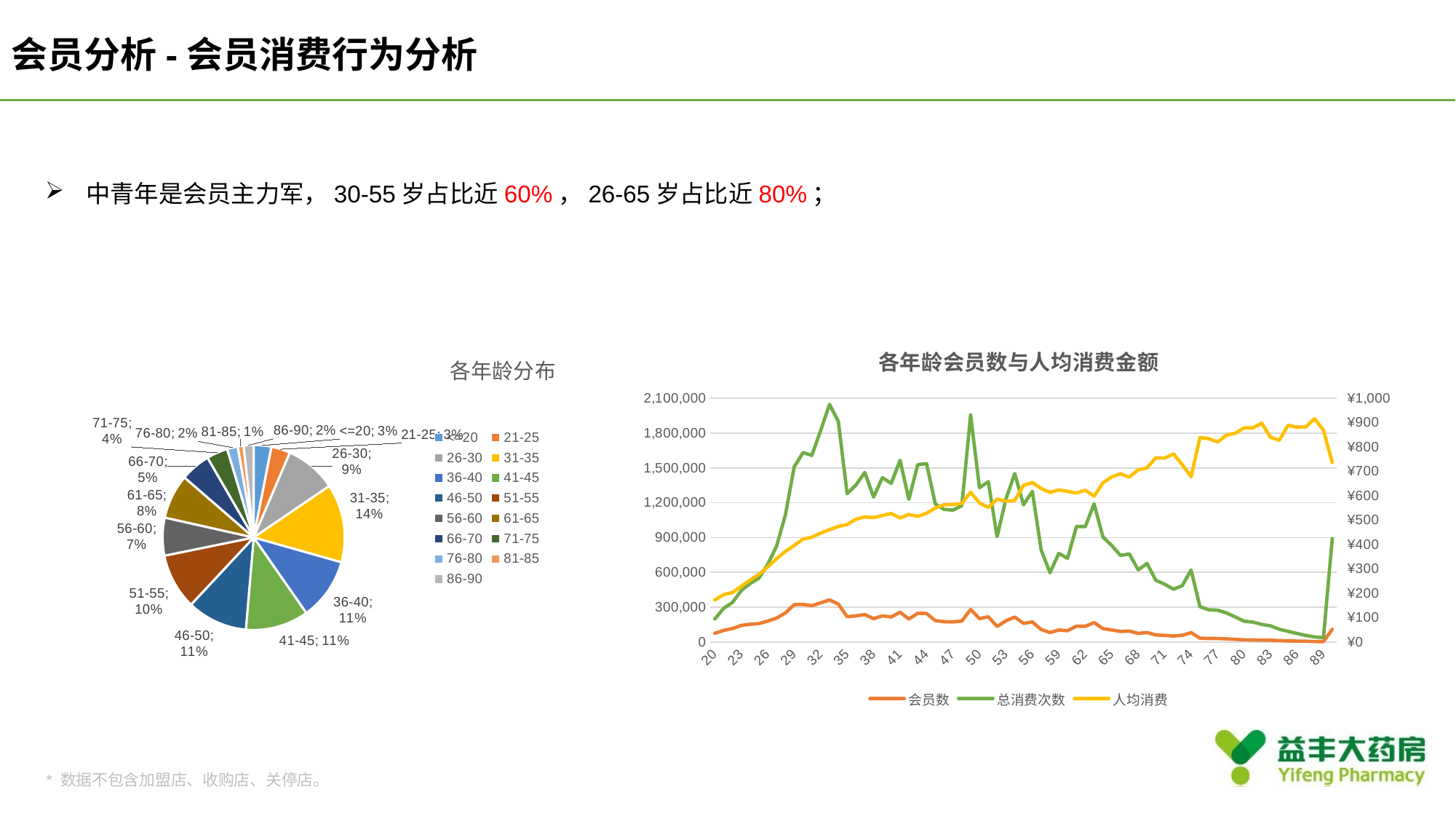

会员分析-会员消费行为分析
中青年是会员主力军，30-55岁占比近60%，26-65岁占比近80%；

### Chart: 各年龄会员数与人均消费金额

| Category | 会员数 | 总消费次数 | 人均消费 |
|---|---|---|---|
| 20 | 74558.0 | 197945.0 | 172.771736902813 |
| 21 | 100148.0 | 290373.0 | 194.486647661461 |
| 22 | 116188.0 | 340850.0 | 202.769253967707 |
| 23 | 142717.0 | 443148.0 | 228.77979238633 |
| 24 | 153180.0 | 503690.0 | 254.050978065021 |
| 25 | 158842.0 | 550120.0 | 277.530203472633 |
| 26 | 180582.0 | 670854.0 | 308.124644593591 |
| 27 | 205705.0 | 825219.0 | 342.006271991444 |
| 28 | 250048.0 | 1093906.0 | 371.8029697898 |
| 29 | 322402.0 | 1509253.0 | 396.074940540071 |
| 30 | 324459.0 | 1632843.0 | 422.427909535565 |
| 31 | 312686.0 | 1608248.0 | 430.015147400267 |
| 32 | 337170.0 | 1823870.0 | 447.115138594774 |
| 33 | 363265.0 | 2047935.0 | 461.23569289637 |
| 34 | 327090.0 | 1902255.0 | 474.070568925983 |
| 35 | 218444.0 | 1278110.0 | 482.041291864276 |
| 36 | 225161.0 | 1353471.0 | 503.914189979614 |
| 37 | 236593.0 | 1461400.0 | 513.471638467748 |
| 38 | 200975.0 | 1249558.0 | 510.91629108098 |
| 39 | 225885.0 | 1416582.0 | 518.943795869579 |
| 40 | 216104.0 | 1367927.0 | 527.590227529337 |
| 41 | 256502.0 | 1566384.0 | 509.190920031812 |
| 42 | 198034.0 | 1229092.0 | 523.586781461769 |
| 43 | 247545.0 | 1528188.0 | 515.909093821325 |
| 44 | 246310.0 | 1537271.0 | 528.337634809792 |
| 45 | 184052.0 | 1189826.0 | 549.947749603372 |
| 46 | 175002.0 | 1142881.0 | 563.552878195677 |
| 47 | 173610.0 | 1136670.0 | 564.363846725419 |
| 48 | 180738.0 | 1175933.0 | 568.628887339685 |
| 49 | 280720.0 | 1956943.0 | 614.58091375748 |
| 50 | 201822.0 | 1329226.0 | 570.824831732913 |
| 51 | 217988.0 | 1382126.0 | 552.007468530377 |
| 52 | 134186.0 | 907335.0 | 586.614676195728 |
| 53 | 182758.0 | 1232124.0 | 578.075167106227 |
| 54 | 214952.0 | 1451796.0 | 581.011178030444 |
| 55 | 160336.0 | 1182646.0 | 643.02330343778 |
| 56 | 173129.0 | 1297640.0 | 654.535170075492 |
| 57 | 107850.0 | 793217.0 | 630.208179508576 |
| 58 | 81673.0 | 596993.0 | 613.745427007701 |
| 59 | 103400.0 | 763636.0 | 624.415061605415 |
| 60 | 97672.0 | 721633.0 | 617.996319620771 |
| 61 | 136799.0 | 995401.0 | 611.663053750392 |
| 62 | 135211.0 | 993927.0 | 623.061148871023 |
| 63 | 167800.0 | 1190931.0 | 598.678656674612 |
| 64 | 115783.0 | 905335.0 | 652.890648281699 |
| 65 | 103577.0 | 831762.0 | 677.731559902294 |
| 66 | 91214.0 | 745855.0 | 690.379812309513 |
| 67 | 94685.0 | 758716.0 | 676.926597665944 |
| 68 | 74284.0 | 621896.0 | 706.795784960422 |
| 69 | 81909.0 | 676808.0 | 714.48244319916 |
| 70 | 60426.0 | 531799.0 | 755.917561976632 |
| 71 | 57089.0 | 498123.0 | 754.897494263343 |
| 72 | 52047.0 | 455186.0 | 772.196291044632 |
| 73 | 58476.0 | 485864.0 | 727.530153225254 |
| 74 | 80556.0 | 620401.0 | 678.180701127166 |
| 75 | 33120.0 | 304497.0 | 839.090594202898 |
| 76 | 30527.0 | 277543.0 | 834.579337307956 |
| 77 | 30087.0 | 274282.0 | 820.967044570744 |
| 78 | 27129.0 | 251136.0 | 848.653292417707 |
| 79 | 23316.0 | 215872.0 | 856.504936953165 |
| 80 | 19239.0 | 179460.0 | 878.734141067623 |
| 81 | 18374.0 | 171872.0 | 878.669362686404 |
| 82 | 16083.0 | 151524.0 | 898.269854504756 |
| 83 | 15625.0 | 139775.0 | 840.31518912 |
| 84 | 12574.0 | 110311.0 | 828.167590265627 |
| 85 | 9784.0 | 91362.0 | 889.679089329517 |
| 86 | 8053.0 | 73646.0 | 881.529518191978 |
| 87 | 6319.0 | 56848.0 | 882.72697262225 |
| 88 | 4675.0 | 44016.0 | 916.73207486631 |
| 89 | 4097.0 | 37517.0 | 869.456285086648 |
| 90 | 109475.0 | 891397.0 | 736.656296232016 |

### Chart: 各年龄分布

| Category | 占比 |
|---|---|
| <=20 | 0.0313959725653343 |
| 21-25 | 0.0337438023745615 |
| 26-30 | 0.0908934933885135 |
| 31-35 | 0.137258972614029 |
| 36-40 | 0.10865822022694 |
| 41-45 | 0.111795604356776 |
| 46-50 | 0.10699226456812 |
| 51-55 | 0.0976444005013381 |
| 56-60 | 0.0661766358789821 |
| 61-65 | 0.0779716038431024 |
| 66-70 | 0.0528630324065704 |
| 71-75 | 0.0374989148080466 |
| 76-80 | 0.018996637377196 |
| 81-85 | 0.0105321718017011 |
| 86-90 | 0.0175782732887892 |
* 数据不包含加盟店、收购店、关停店。